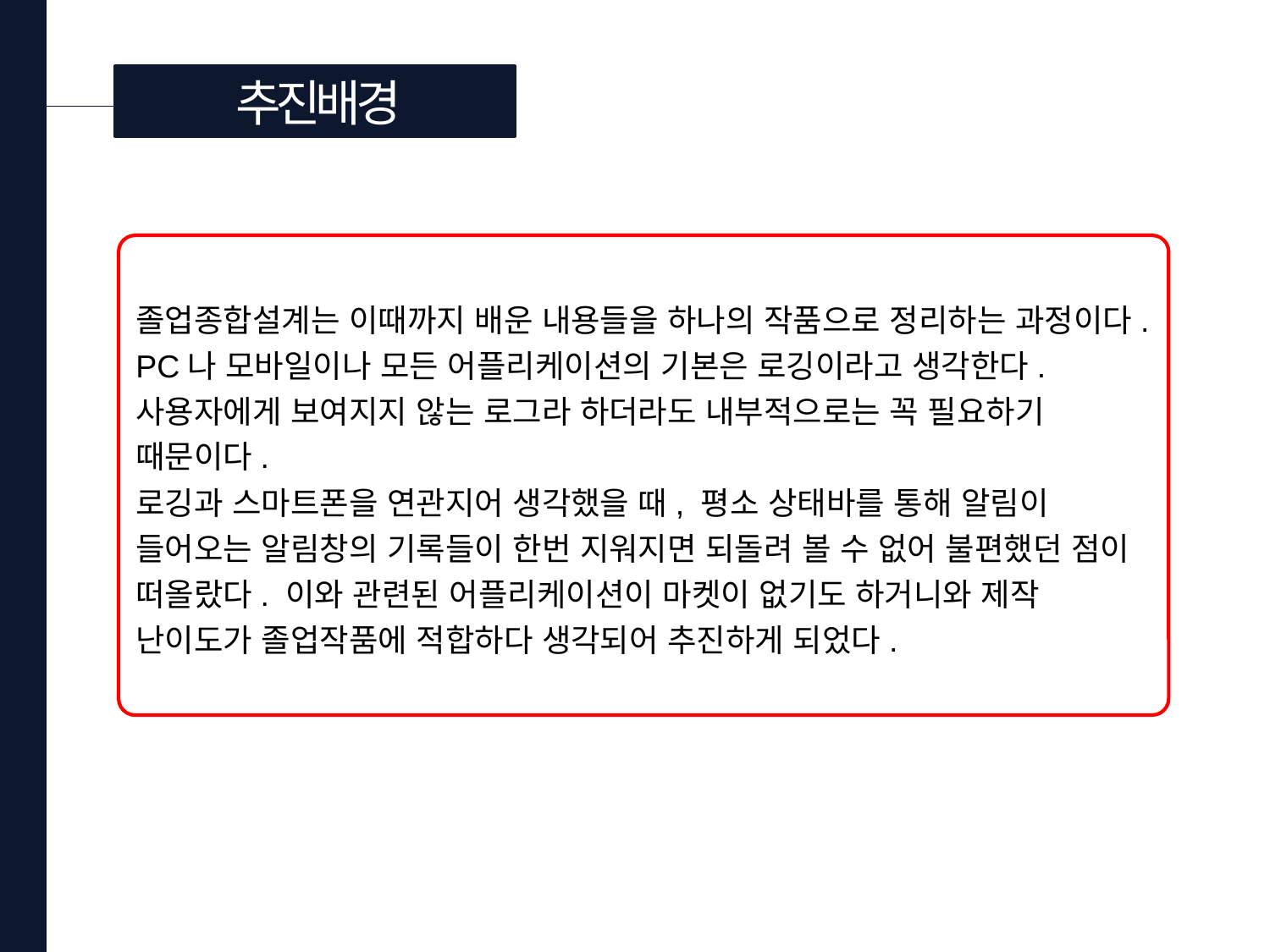

추진배경

졸업종합설계는 이때까지 배운 내용들을 하나의 작품으로 정리하는 과정이다. PC나 모바일이나 모든 어플리케이션의 기본은 로깅이라고 생각한다. 사용자에게 보여지지 않는 로그라 하더라도 내부적으로는 꼭 필요하기 때문이다.
로깅과 스마트폰을 연관지어 생각했을 때, 평소 상태바를 통해 알림이 들어오는 알림창의 기록들이 한번 지워지면 되돌려 볼 수 없어 불편했던 점이 떠올랐다. 이와 관련된 어플리케이션이 마켓이 없기도 하거니와 제작 난이도가 졸업작품에 적합하다 생각되어 추진하게 되었다.